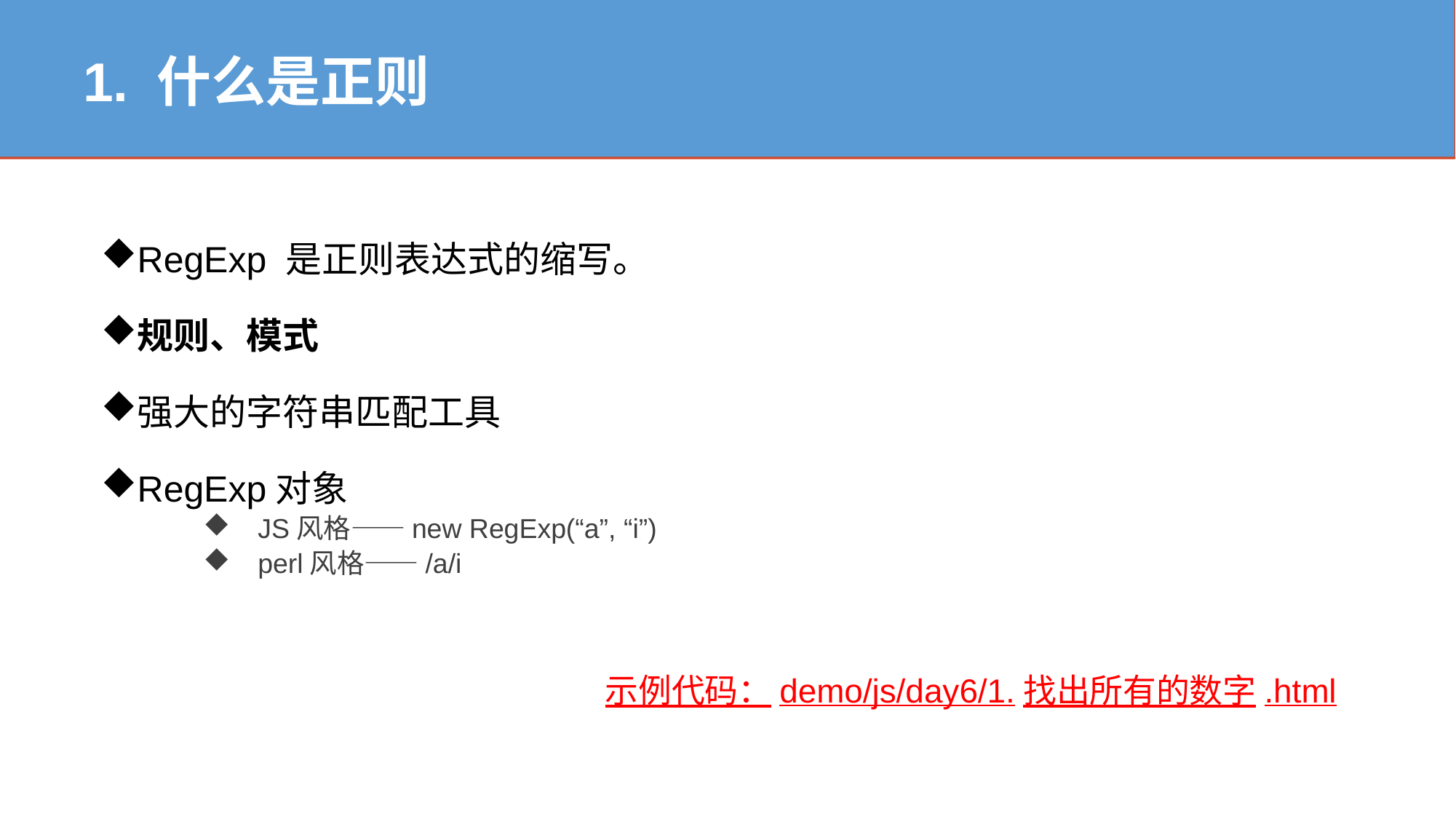

1. 什么是正则

RegExp 是正则表达式的缩写。
规则、模式
强大的字符串匹配工具
RegExp对象
JS风格——new RegExp(“a”, “i”)
perl风格——/a/i

示例代码：demo/js/day6/1.找出所有的数字.html